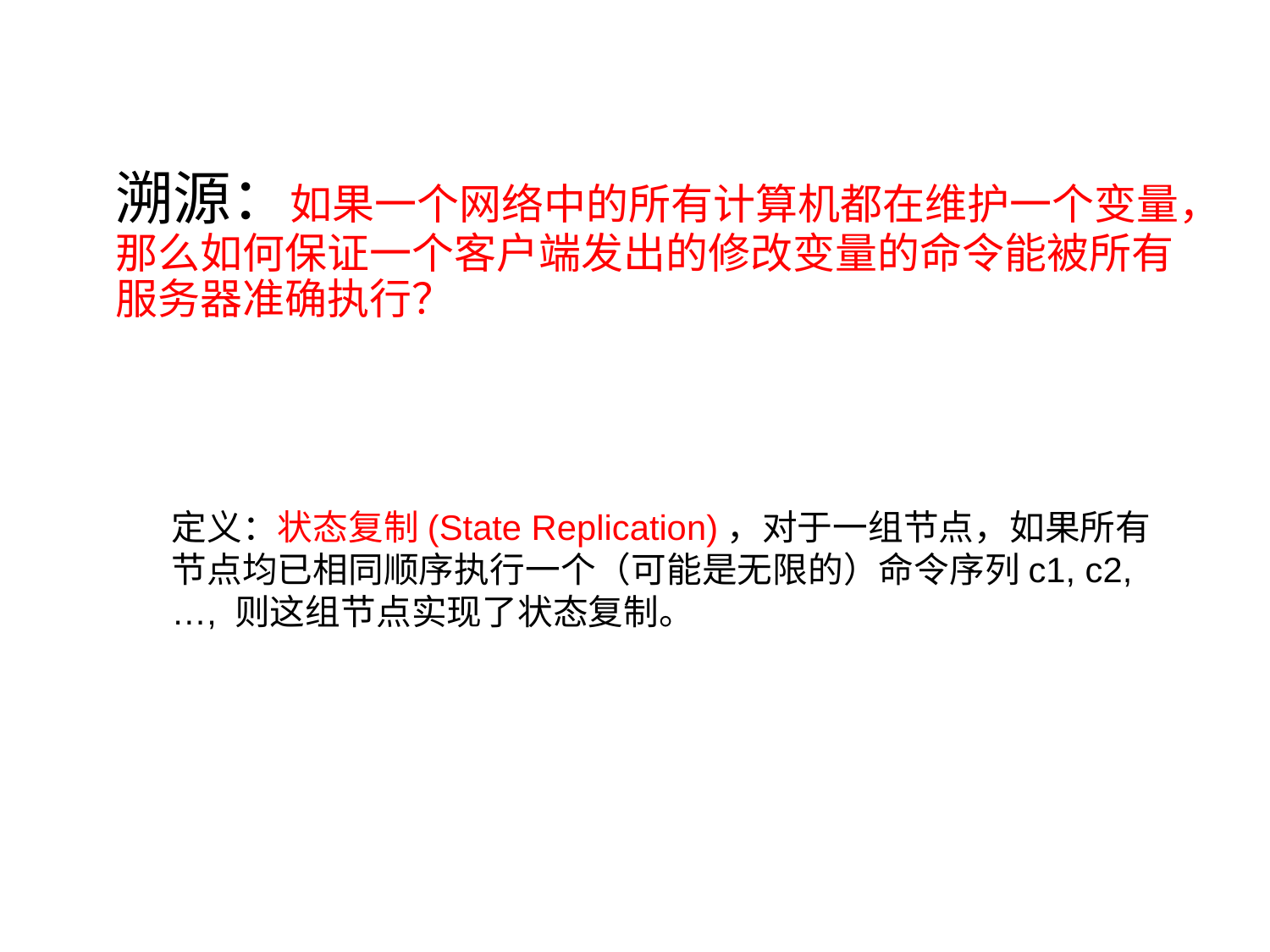

# 溯源：如果一个网络中的所有计算机都在维护一个变量，那么如何保证一个客户端发出的修改变量的命令能被所有服务器准确执行？

定义：状态复制(State Replication)，对于一组节点，如果所有节点均已相同顺序执行一个（可能是无限的）命令序列c1, c2, …, 则这组节点实现了状态复制。